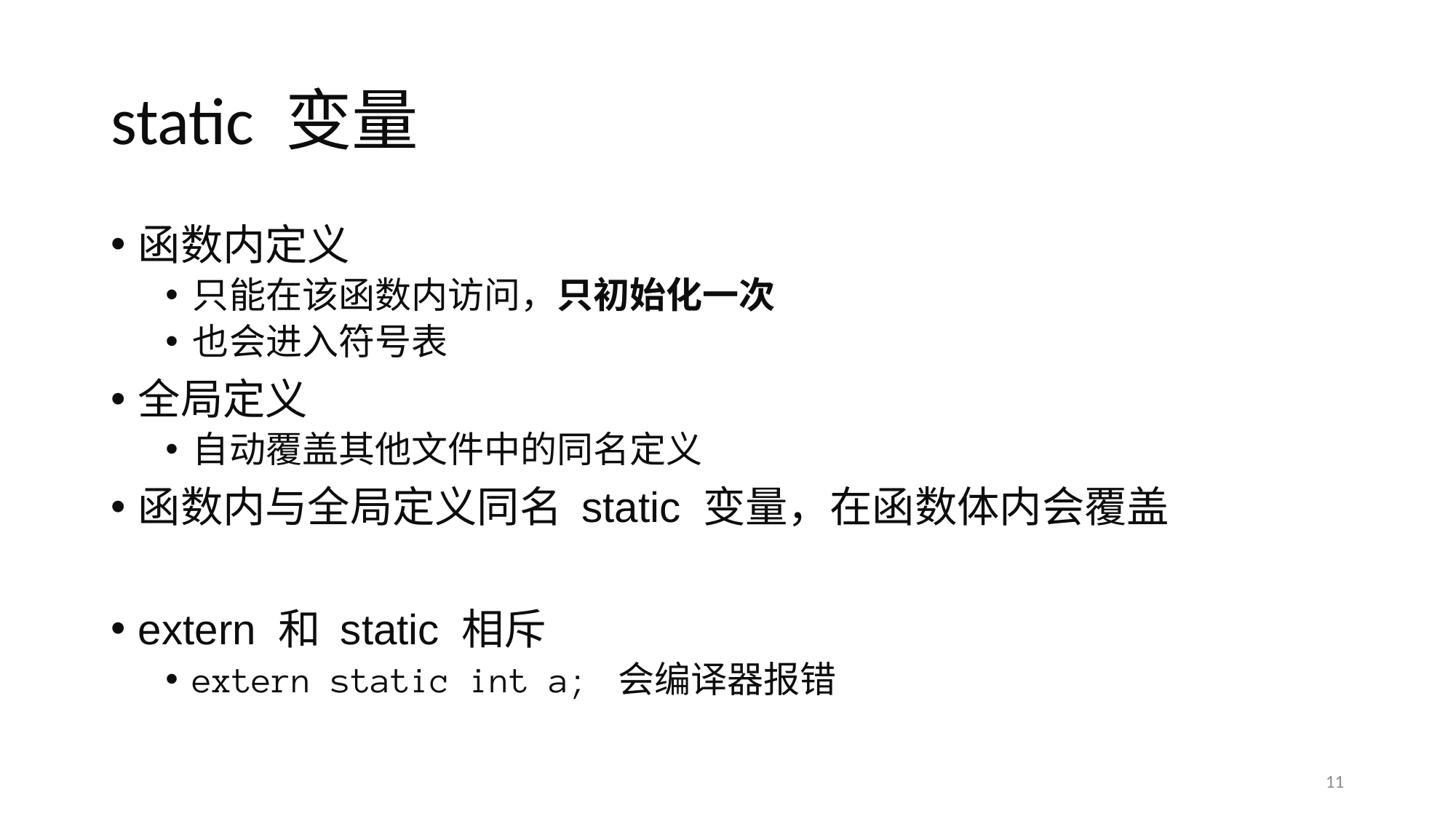

# static 变量
函数内定义
只能在该函数内访问，只初始化一次
也会进入符号表
全局定义
自动覆盖其他文件中的同名定义
函数内与全局定义同名 static 变量，在函数体内会覆盖

extern 和 static 相斥
extern static int a; 会编译器报错
11